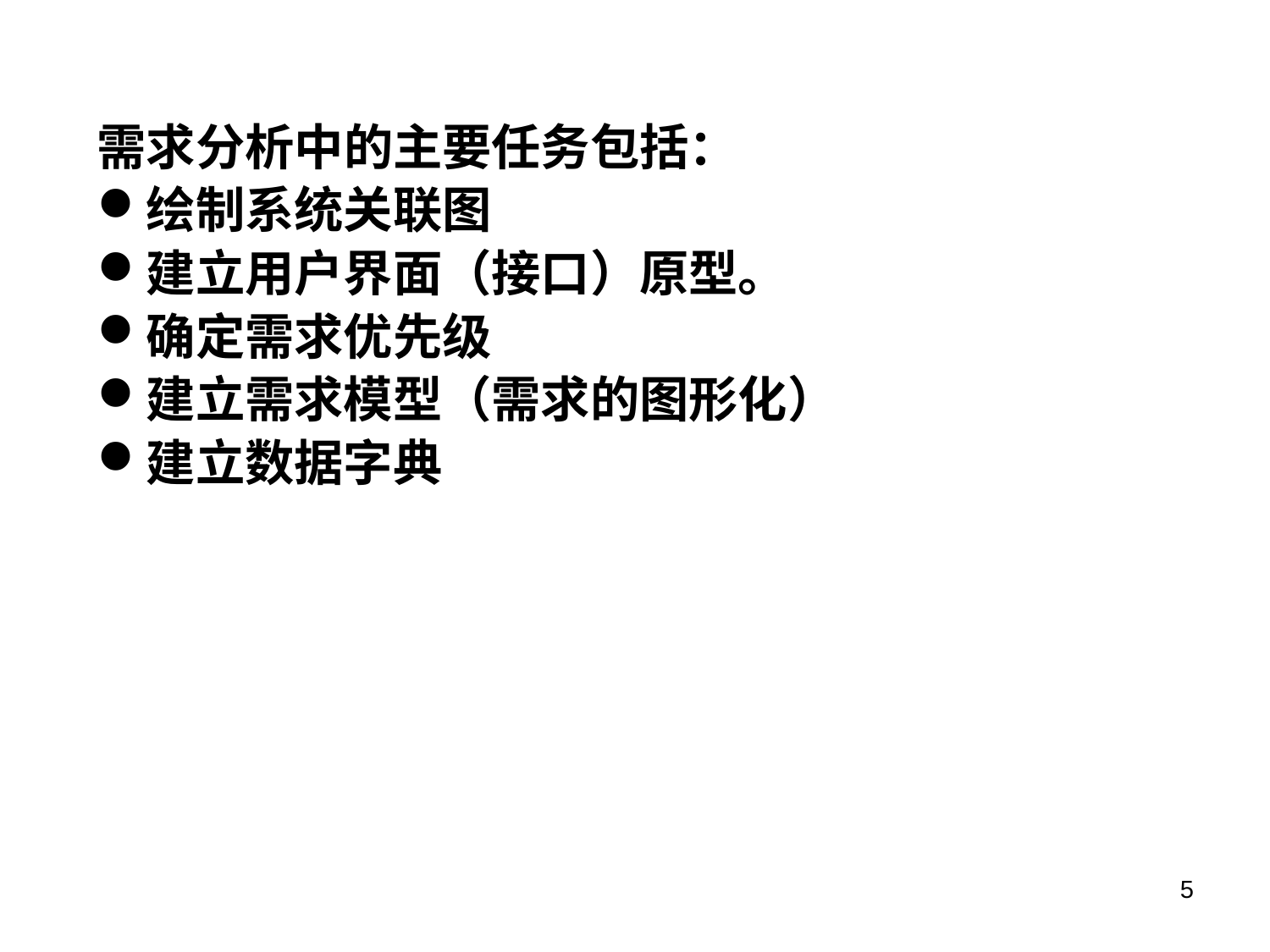

需求分析中的主要任务包括：
绘制系统关联图
建立用户界面（接口）原型。
确定需求优先级
建立需求模型（需求的图形化）
建立数据字典
5